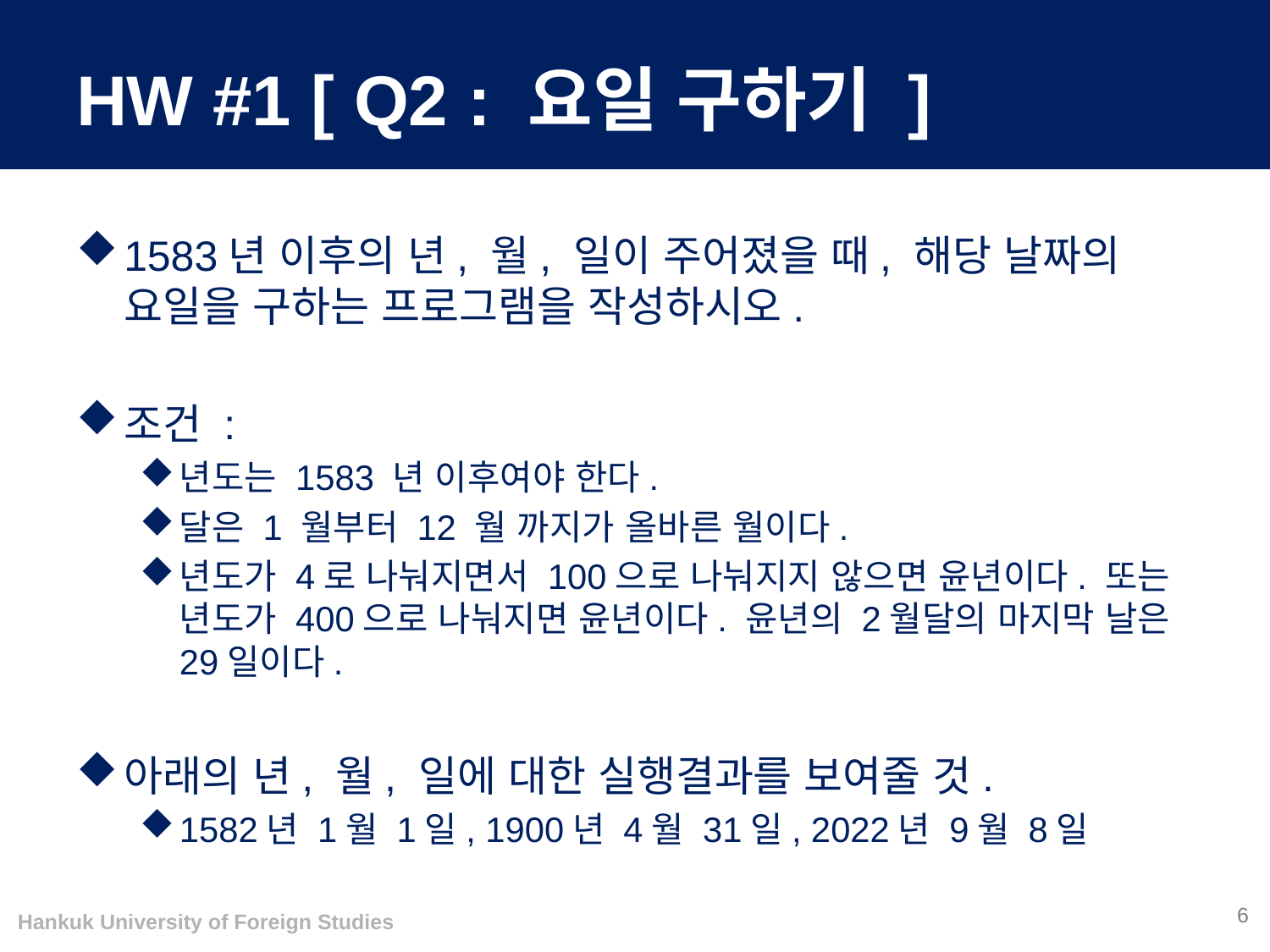

# HW #1 [ Q2 : 요일 구하기 ]
1583년 이후의 년, 월, 일이 주어졌을 때, 해당 날짜의 요일을 구하는 프로그램을 작성하시오.

조건 :
년도는 1583 년 이후여야 한다.
달은 1 월부터 12 월 까지가 올바른 월이다.
년도가 4로 나눠지면서 100으로 나눠지지 않으면 윤년이다. 또는 년도가 400으로 나눠지면 윤년이다. 윤년의 2월달의 마지막 날은 29일이다.

아래의 년, 월, 일에 대한 실행결과를 보여줄 것.
1582년 1월 1일, 1900년 4월 31일, 2022년 9월 8일
6
Hankuk University of Foreign Studies